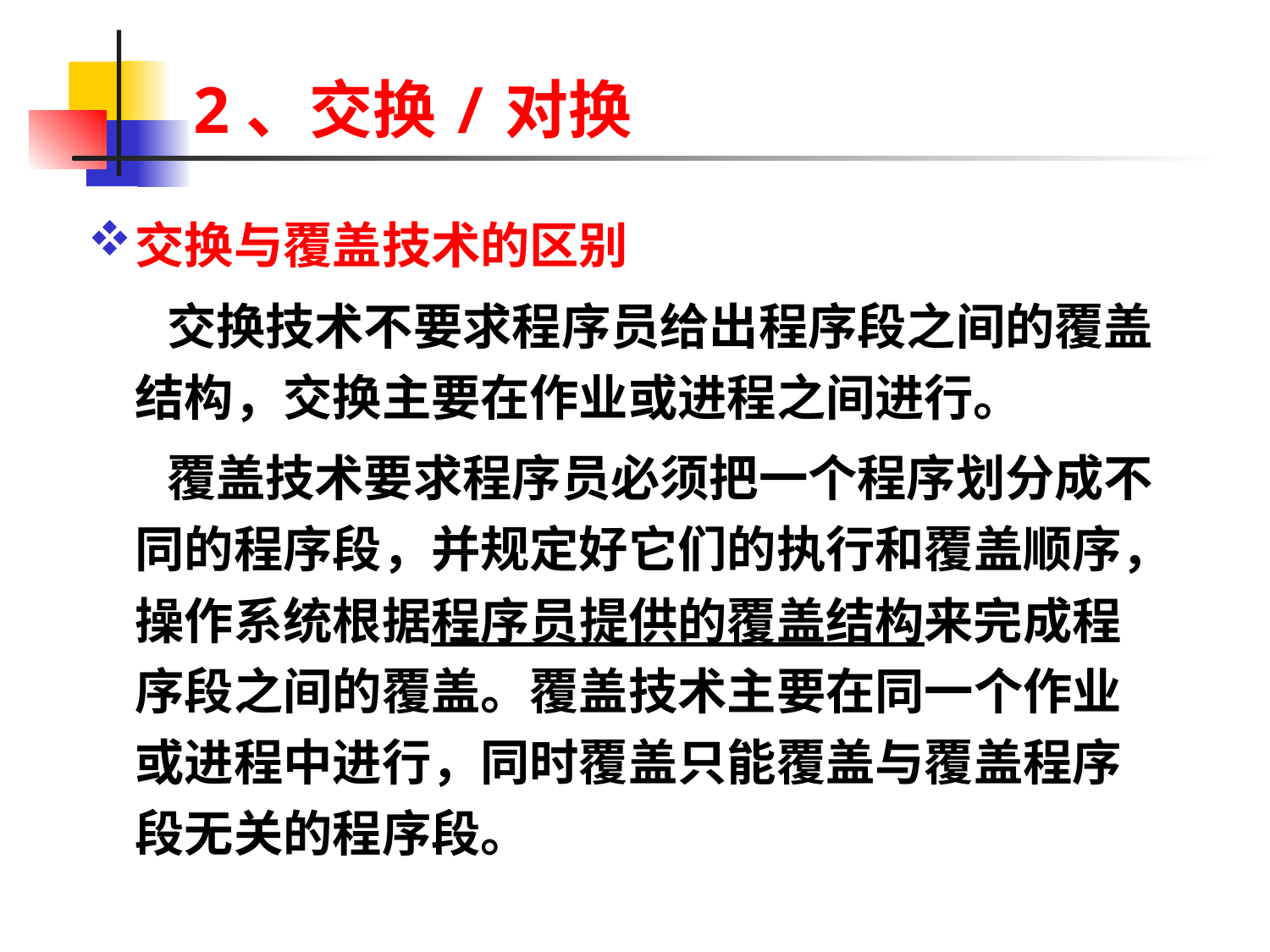

# 2、交换/对换
交换与覆盖技术的区别
      交换技术不要求程序员给出程序段之间的覆盖结构，交换主要在作业或进程之间进行。
      覆盖技术要求程序员必须把一个程序划分成不同的程序段，并规定好它们的执行和覆盖顺序，操作系统根据程序员提供的覆盖结构来完成程序段之间的覆盖。覆盖技术主要在同一个作业或进程中进行，同时覆盖只能覆盖与覆盖程序段无关的程序段。